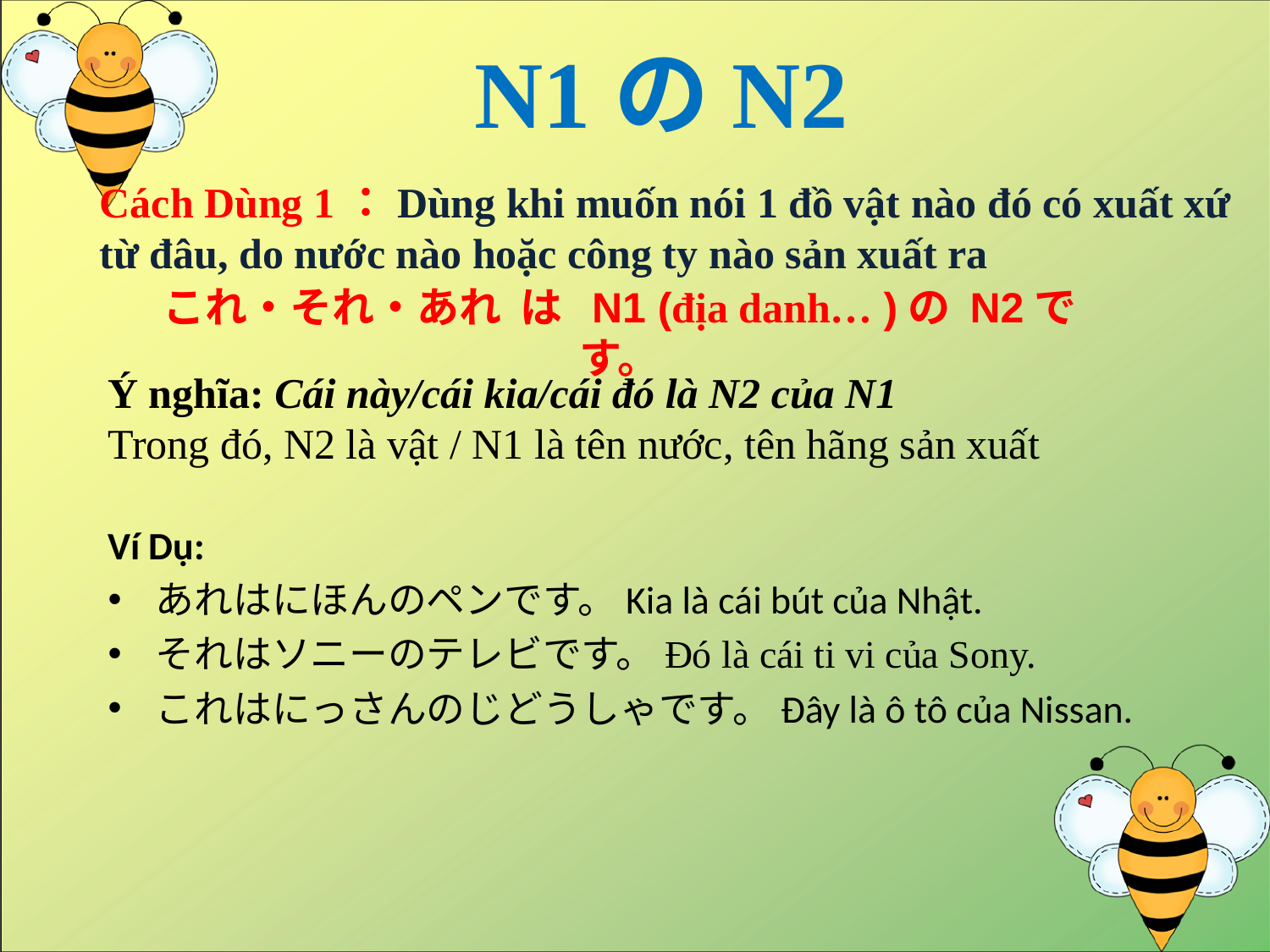

# N1のN2
Cách Dùng 1：Dùng khi muốn nói 1 đồ vật nào đó có xuất xứ từ đâu, do nước nào hoặc công ty nào sản xuất ra

これ・それ・あれ  は  N1 (địa danh… )の N2です。
Ý nghĩa: Cái này/cái kia/cái đó là N2 của N1
Trong đó, N2 là vật / N1 là tên nước, tên hãng sản xuất

Ví Dụ:
あれはにほんのペンです。Kia là cái bút của Nhật.
それはソニーのテレビです。Đó là cái ti vi của Sony.
これはにっさんのじどうしゃです。Đây là ô tô của Nissan.